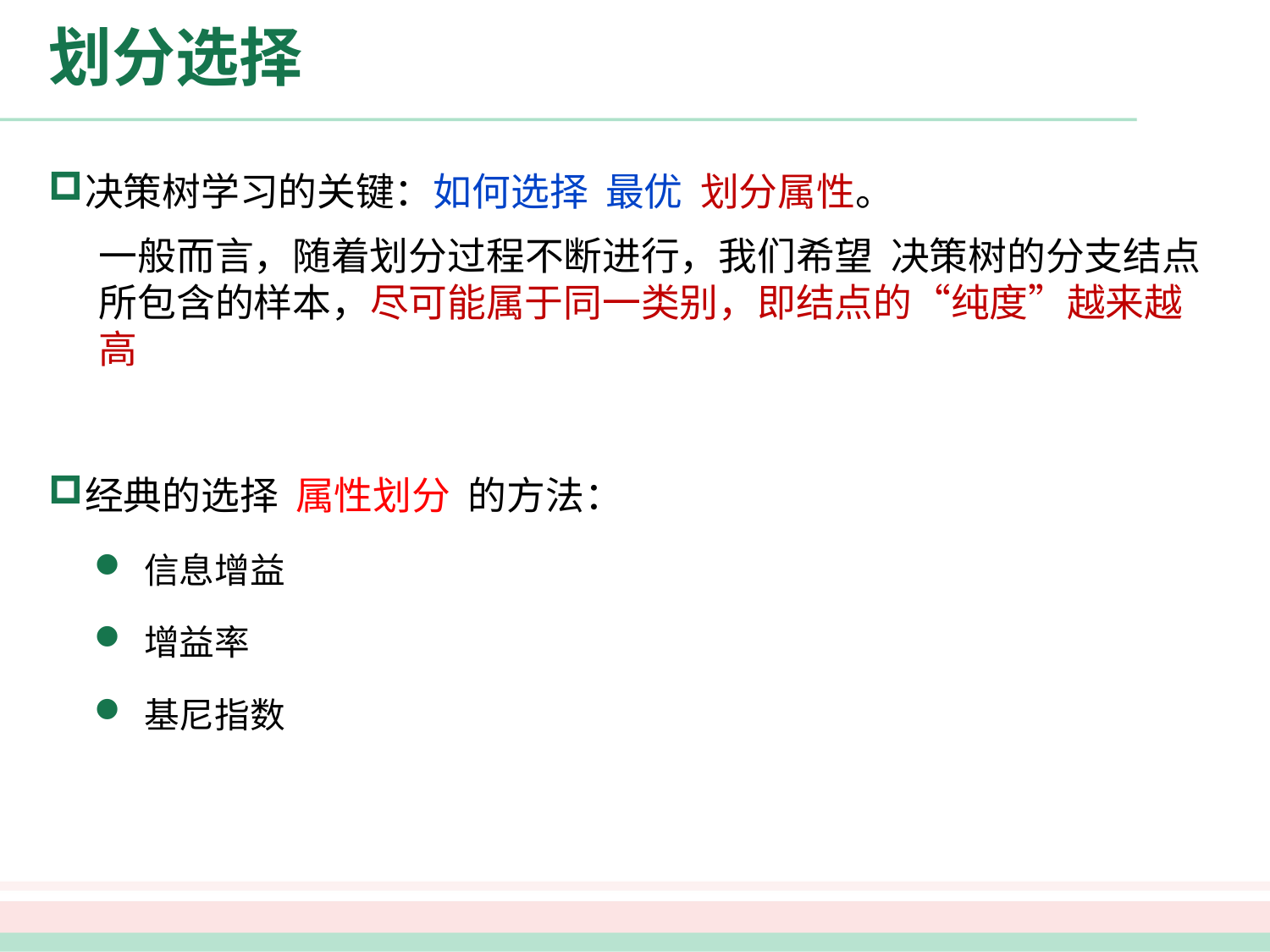

# 划分选择
决策树学习的关键：如何选择  最优  划分属性。
一般而言，随着划分过程不断进行，我们希望  决策树的分支结点所包含的样本，尽可能属于同一类别，即结点的“纯度”越来越高

经典的选择  属性划分  的方法：
信息增益
增益率
基尼指数